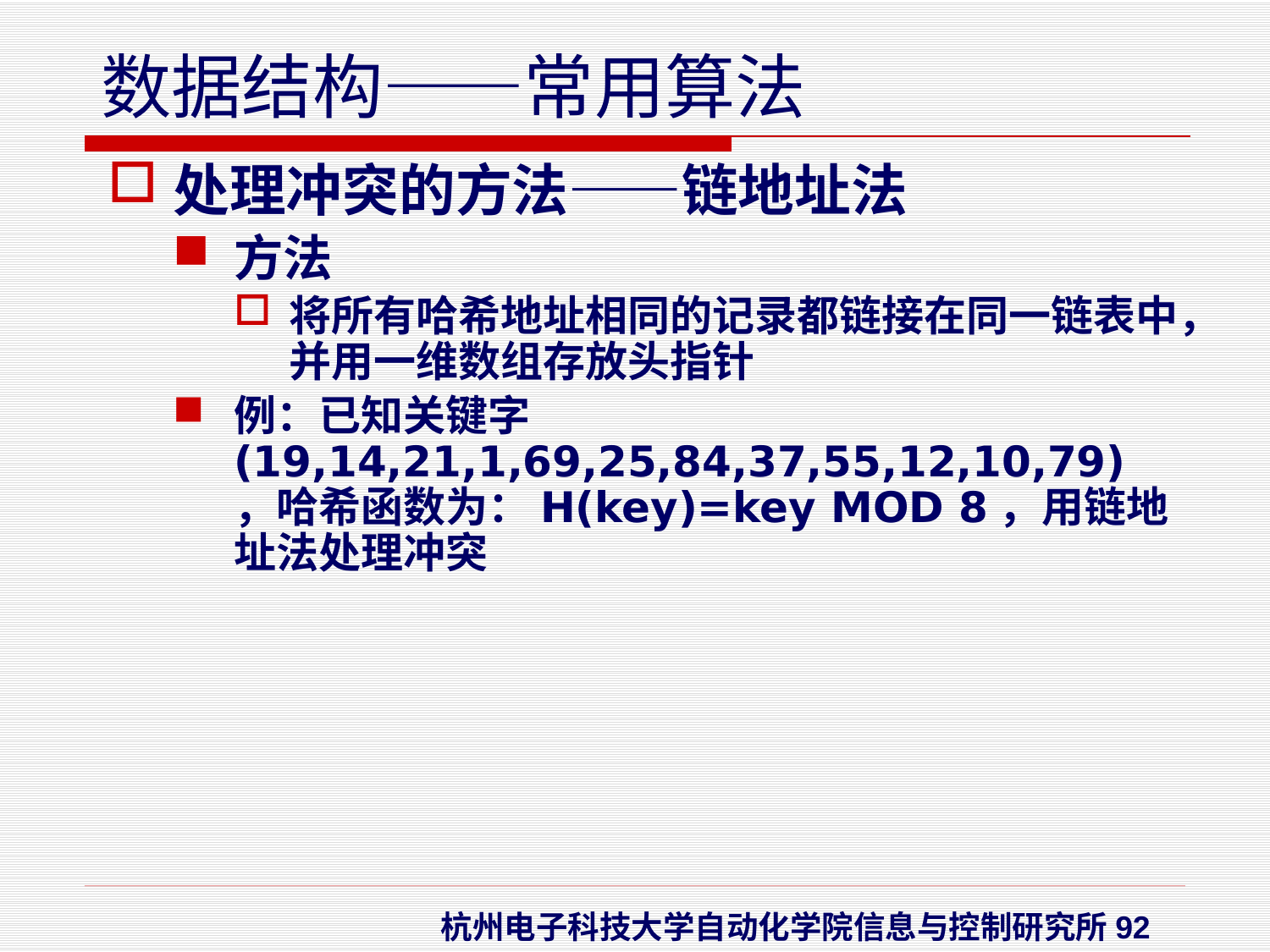

处理冲突的方法——链地址法
方法
将所有哈希地址相同的记录都链接在同一链表中，并用一维数组存放头指针
例：已知关键字(19,14,21,1,69,25,84,37,55,12,10,79) ，哈希函数为：H(key)=key MOD 8，用链地址法处理冲突